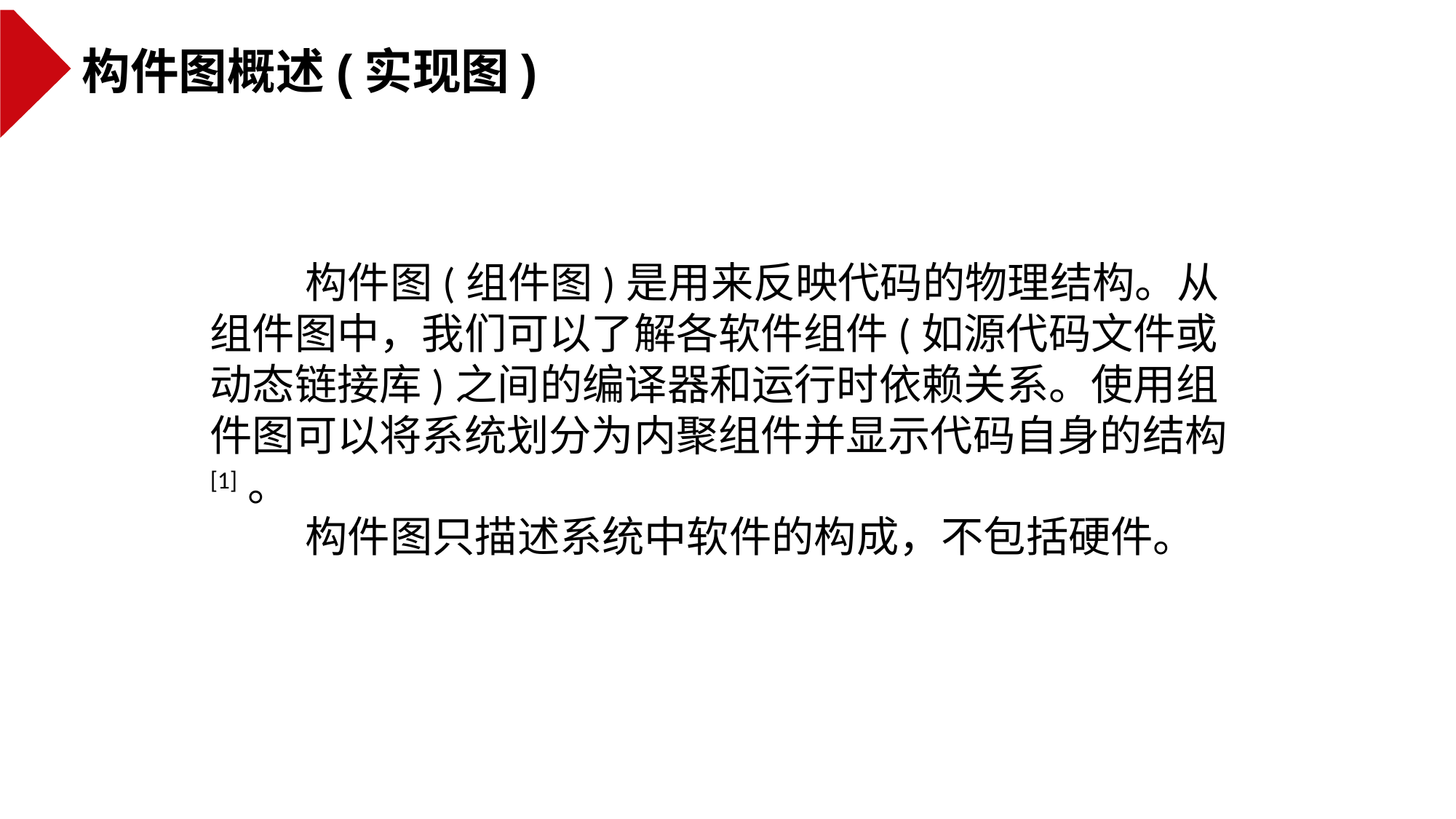

构件图概述(实现图)
         构件图(组件图)是用来反映代码的物理结构。从组件图中，我们可以了解各软件组件(如源代码文件或动态链接库)之间的编译器和运行时依赖关系。使用组件图可以将系统划分为内聚组件并显示代码自身的结构[1]。
         构件图只描述系统中软件的构成，不包括硬件。